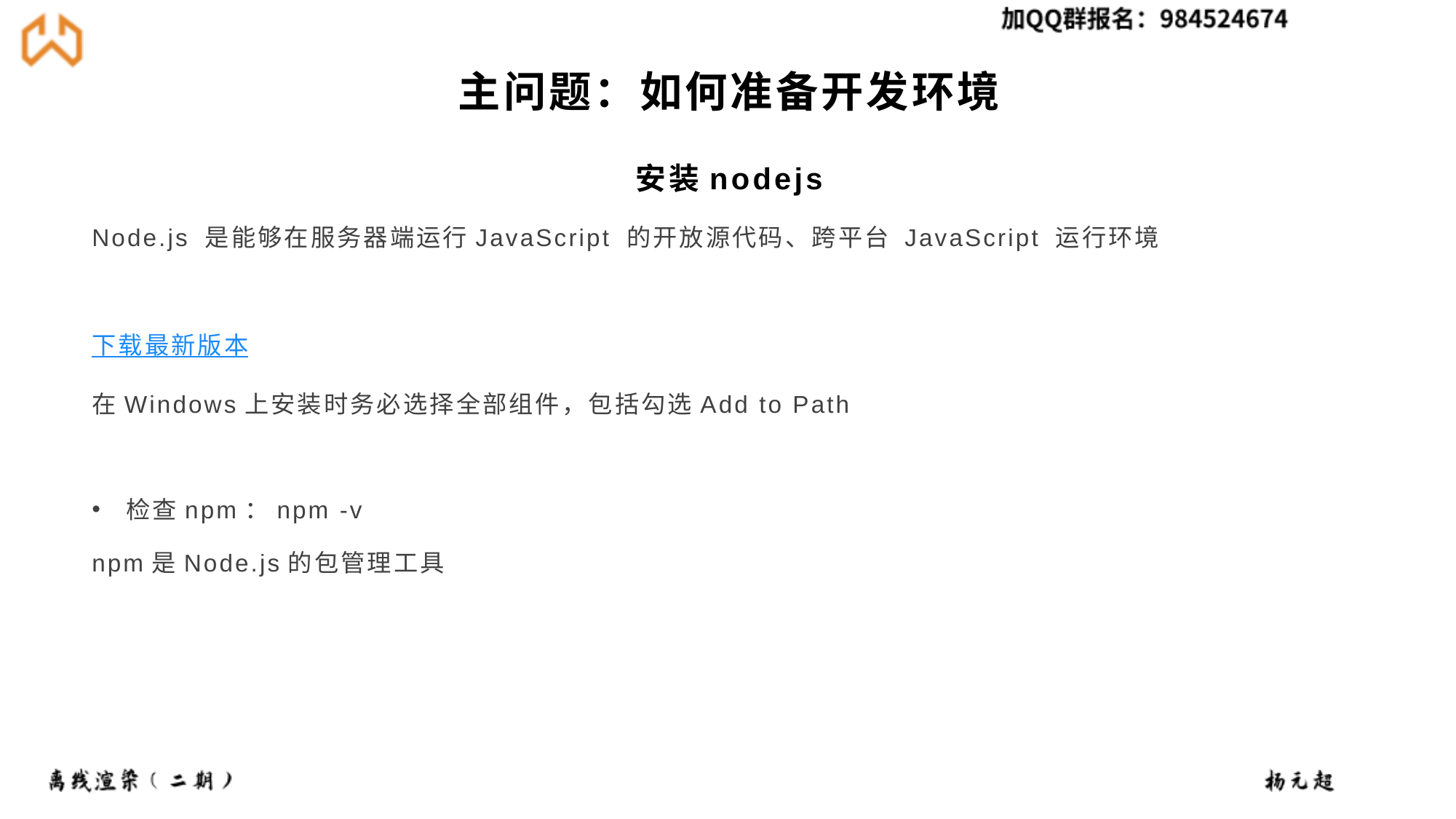

# 主问题：如何准备开发环境
安装nodejs
Node.js 是能够在服务器端运行JavaScript 的开放源代码、跨平台 JavaScript 运行环境

下载最新版本
在Windows上安装时务必选择全部组件，包括勾选Add to Path

检查npm：npm -v
npm是Node.js的包管理工具